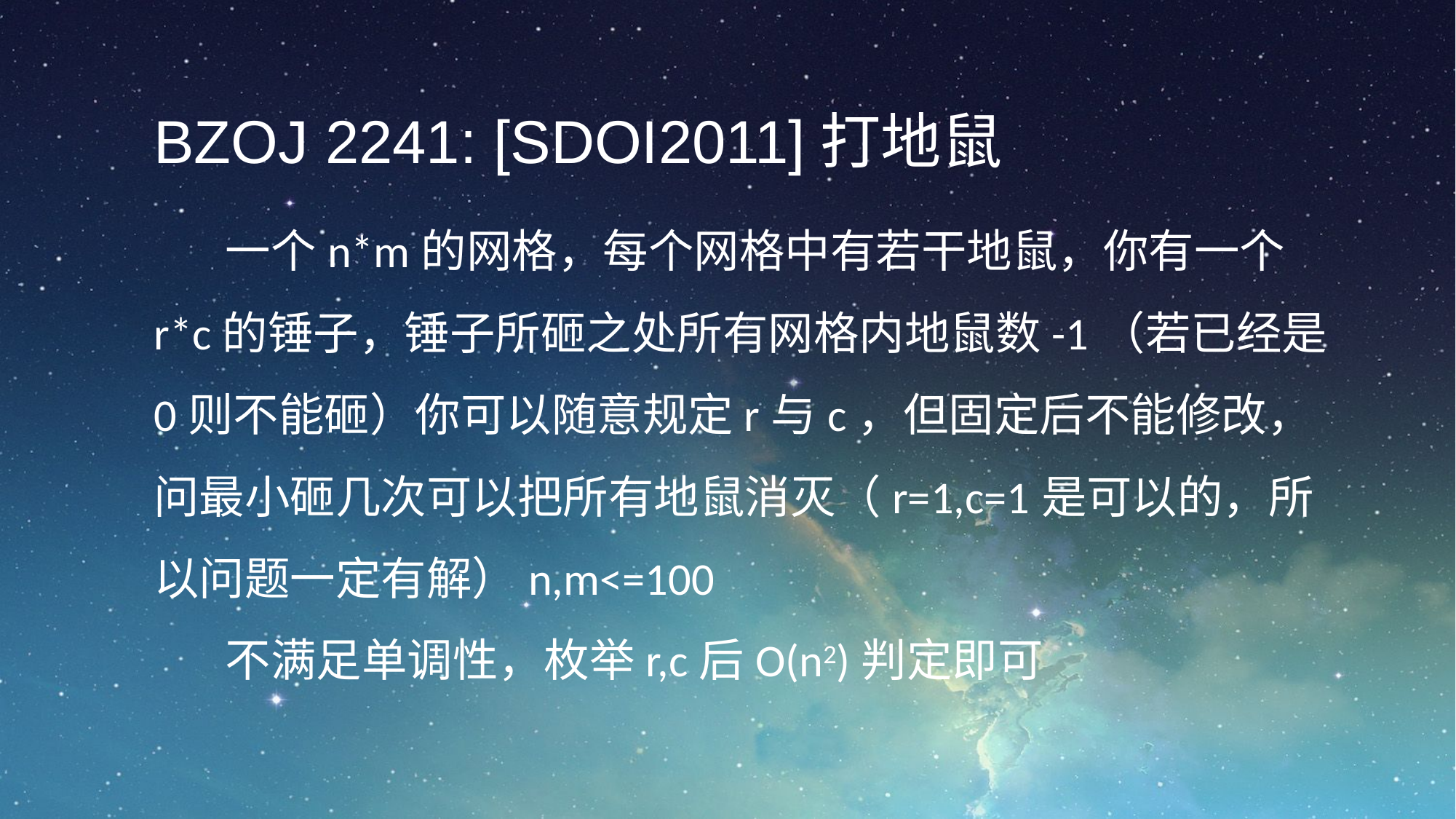

BZOJ 2241: [SDOI2011]打地鼠
一个n*m的网格，每个网格中有若干地鼠，你有一个r*c的锤子，锤子所砸之处所有网格内地鼠数-1（若已经是0则不能砸）你可以随意规定r与c，但固定后不能修改，问最小砸几次可以把所有地鼠消灭（r=1,c=1是可以的，所以问题一定有解）n,m<=100
不满足单调性，枚举r,c后O(n2)判定即可